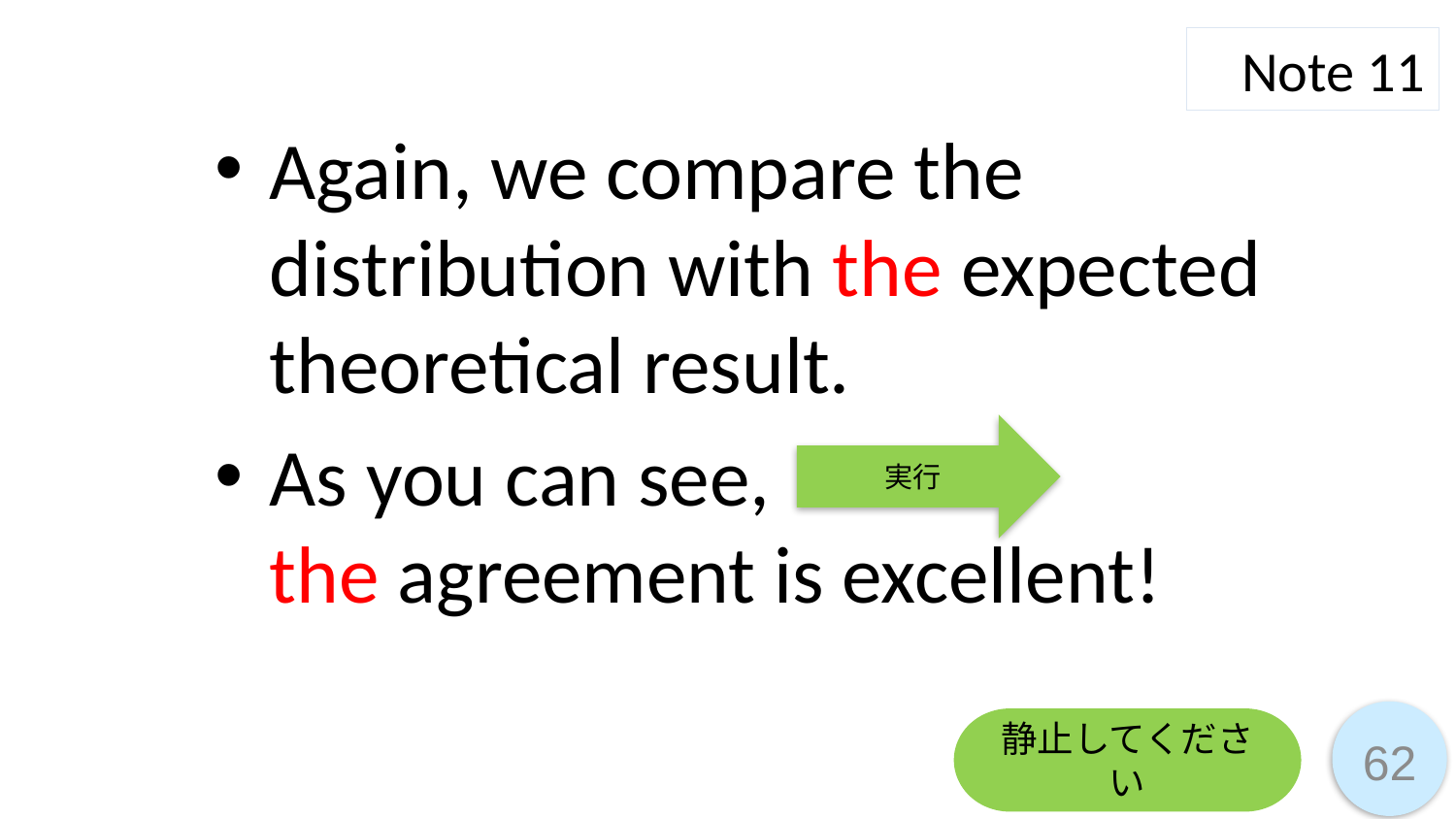

Note 11
Again, we compare the distribution with the expected theoretical result.
As you can see,
the agreement is excellent!
実行
静止してください
62